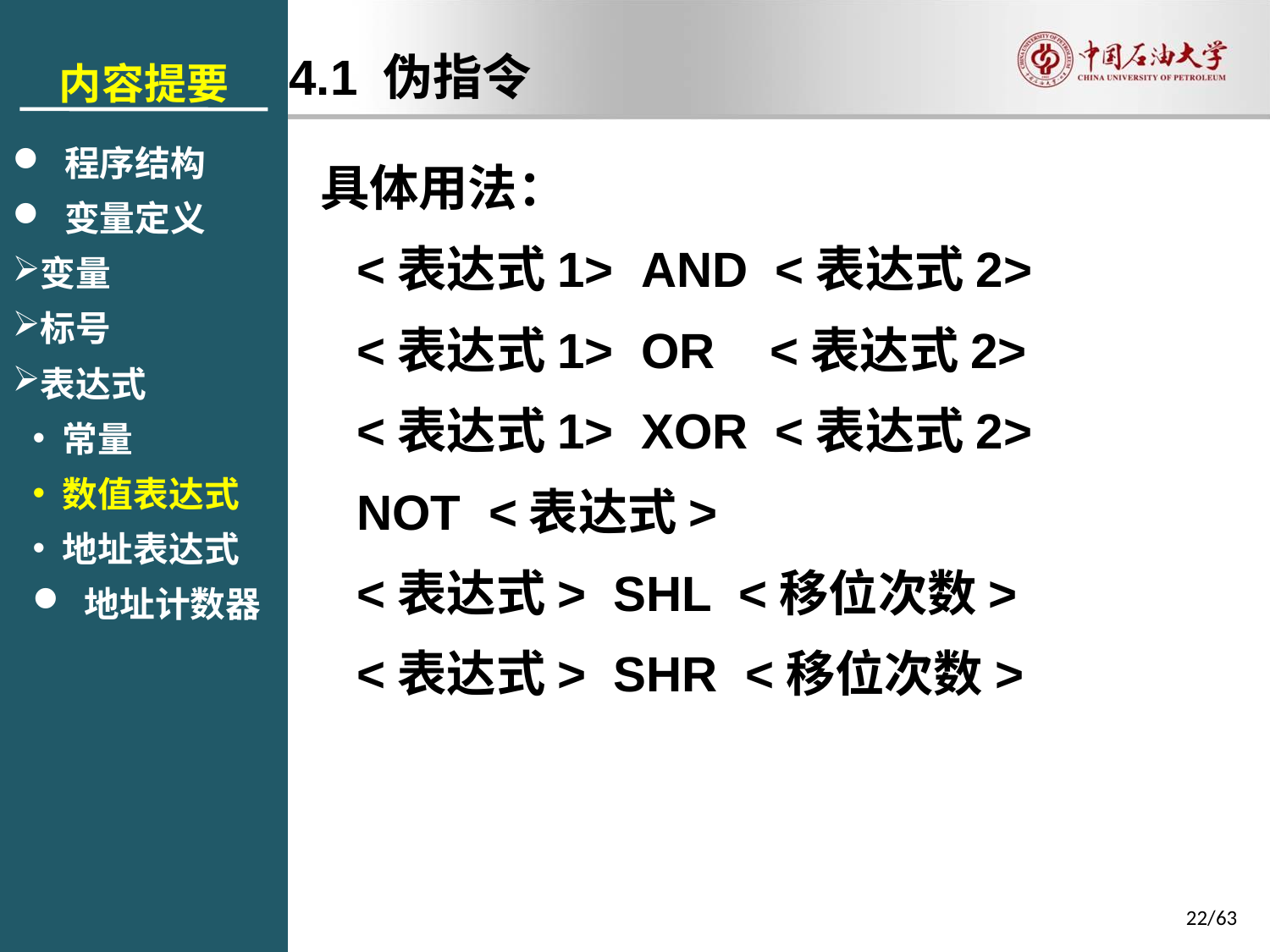

内容提要
 程序结构
 变量定义
变量
标号
表达式
常量
数值表达式
地址表达式
 地址计数器
4.1 伪指令
具体用法：
	<表达式1>  AND  <表达式2>
	<表达式1>  OR    <表达式2>
	<表达式1>  XOR  <表达式2>
	NOT  <表达式>
	<表达式>  SHL  <移位次数>
	<表达式>  SHR  <移位次数>
22/63